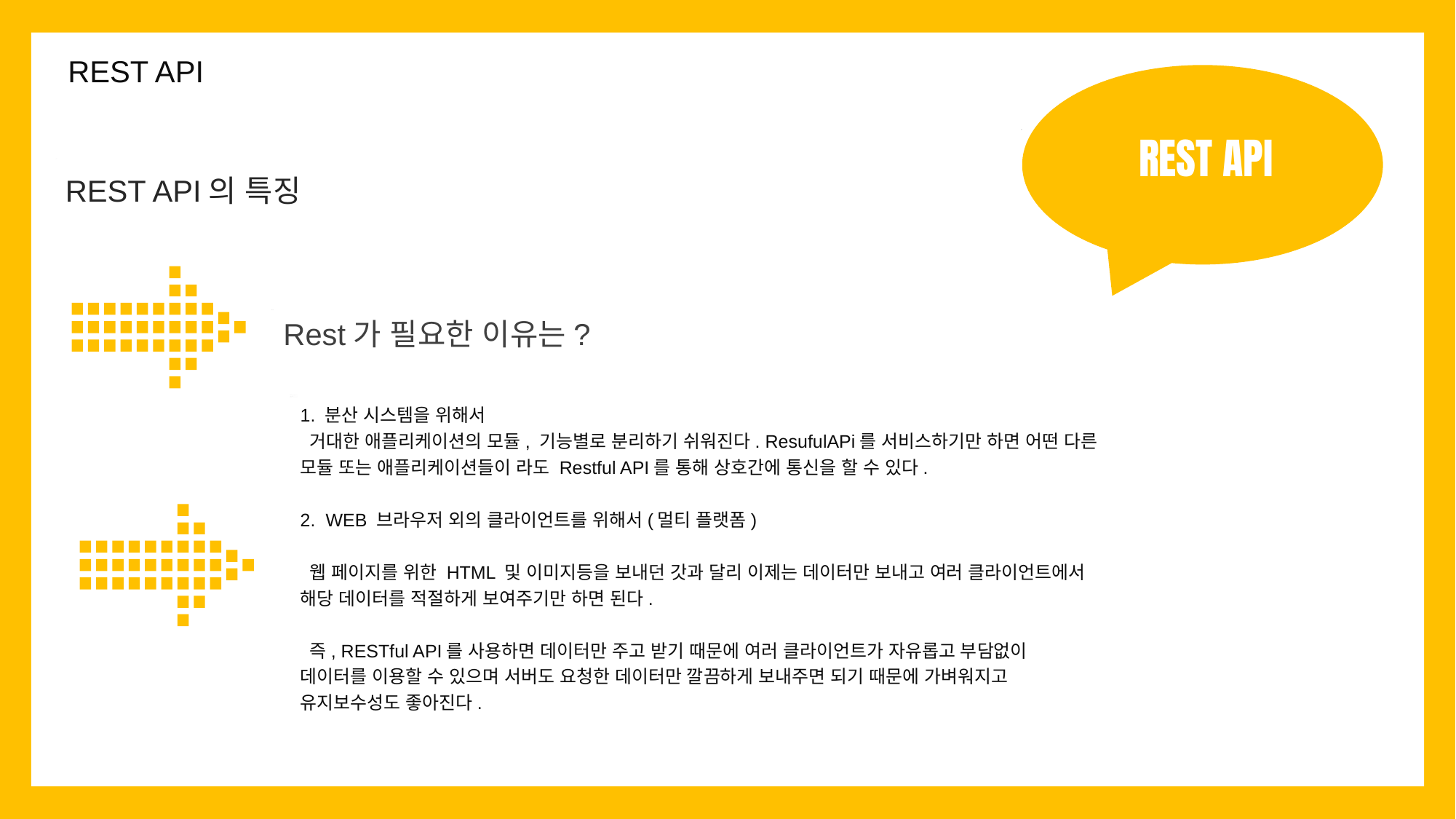

REST API

REST API
REST API의 특징

Rest가 필요한 이유는?
1. 분산 시스템을 위해서
 거대한 애플리케이션의 모듈, 기능별로 분리하기 쉬워진다. ResufulAPi를 서비스하기만 하면 어떤 다른 모듈 또는 애플리케이션들이 라도 Restful API를 통해 상호간에 통신을 할 수 있다.

2.  WEB 브라우저 외의 클라이언트를 위해서(멀티 플랫폼)

 웹 페이지를 위한 HTML 및 이미지등을 보내던 갓과 달리 이제는 데이터만 보내고 여러 클라이언트에서 해당 데이터를 적절하게 보여주기만 하면 된다.

 즉, RESTful API를 사용하면 데이터만 주고 받기 때문에 여러 클라이언트가 자유롭고 부담없이 데이터를 이용할 수 있으며 서버도 요청한 데이터만 깔끔하게 보내주면 되기 때문에 가벼워지고 유지보수성도 좋아진다.